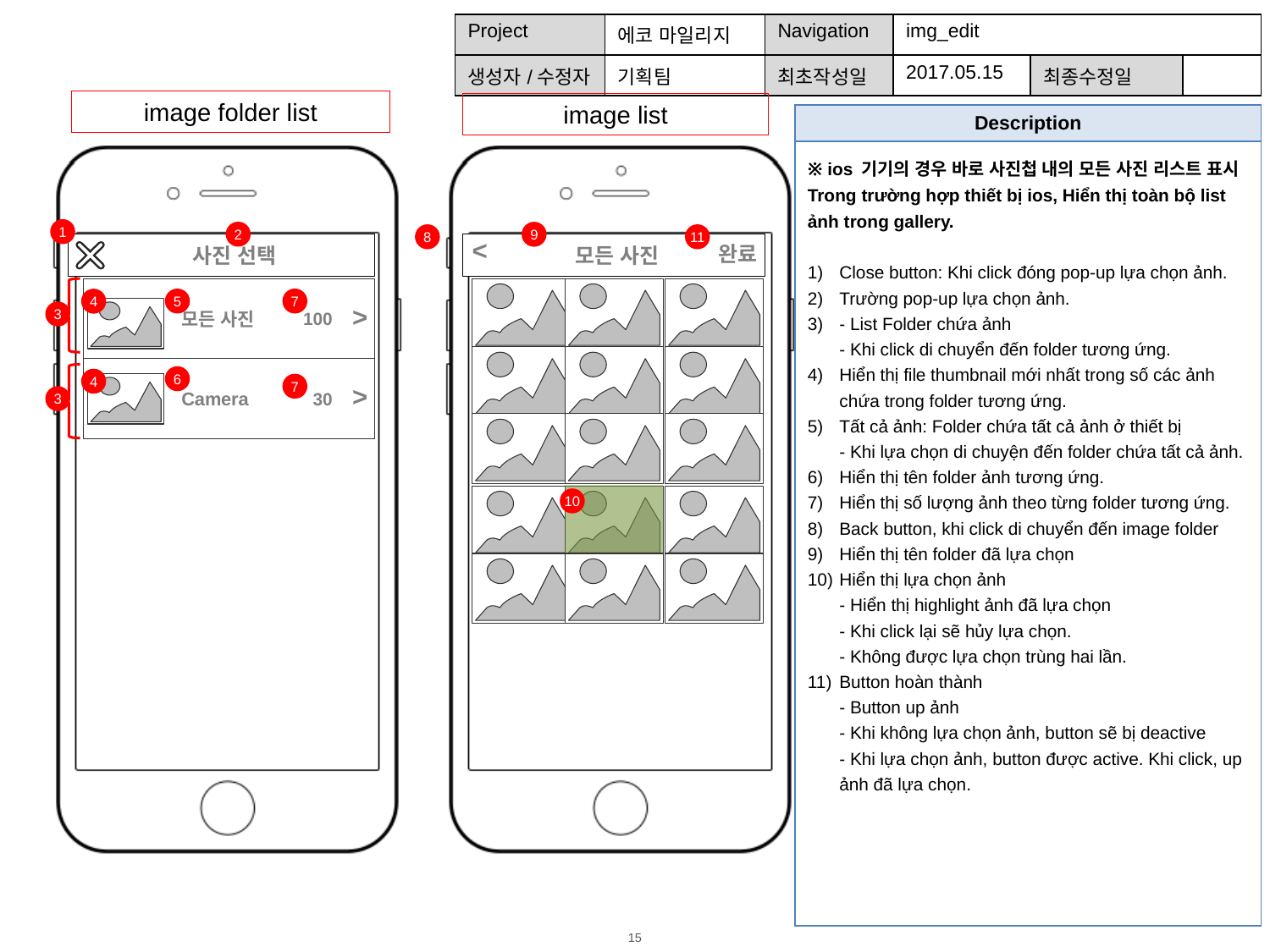

| Project | 에코 마일리지 | Navigation | img\_edit |  |  |
| --- | --- | --- | --- | --- | --- |
| 생성자/수정자 | 기획팀 | 최초작성일 | 2017.05.15 | 최종수정일 |  |
image folder list
image list
| Description |
| --- |
| ※ ios 기기의 경우 바로 사진첩 내의 모든 사진 리스트 표시 Trong trường hợp thiết bị ios, Hiển thị toàn bộ list ảnh trong gallery. Close button: Khi click đóng pop-up lựa chọn ảnh. Trường pop-up lựa chọn ảnh. - List Folder chứa ảnh - Khi click di chuyển đến folder tương ứng. Hiển thị file thumbnail mới nhất trong số các ảnh chứa trong folder tương ứng. Tất cả ảnh: Folder chứa tất cả ảnh ở thiết bị - Khi lựa chọn di chuyện đến folder chứa tất cả ảnh. Hiển thị tên folder ảnh tương ứng. Hiển thị số lượng ảnh theo từng folder tương ứng. Back button, khi click di chuyển đến image folder Hiển thị tên folder đã lựa chọn Hiển thị lựa chọn ảnh - Hiển thị highlight ảnh đã lựa chọn - Khi click lại sẽ hủy lựa chọn. - Không được lựa chọn trùng hai lần. Button hoàn thành - Button up ảnh - Khi không lựa chọn ảnh, button sẽ bị deactive - Khi lựa chọn ảnh, button được active. Khi click, up ảnh đã lựa chọn. |
1
2
9
8
11
<
완료
                  사진 선택
                모든 사진

5
7
4

모든 사진
100
<
3

6
4

7
Camera
30
<
3

10